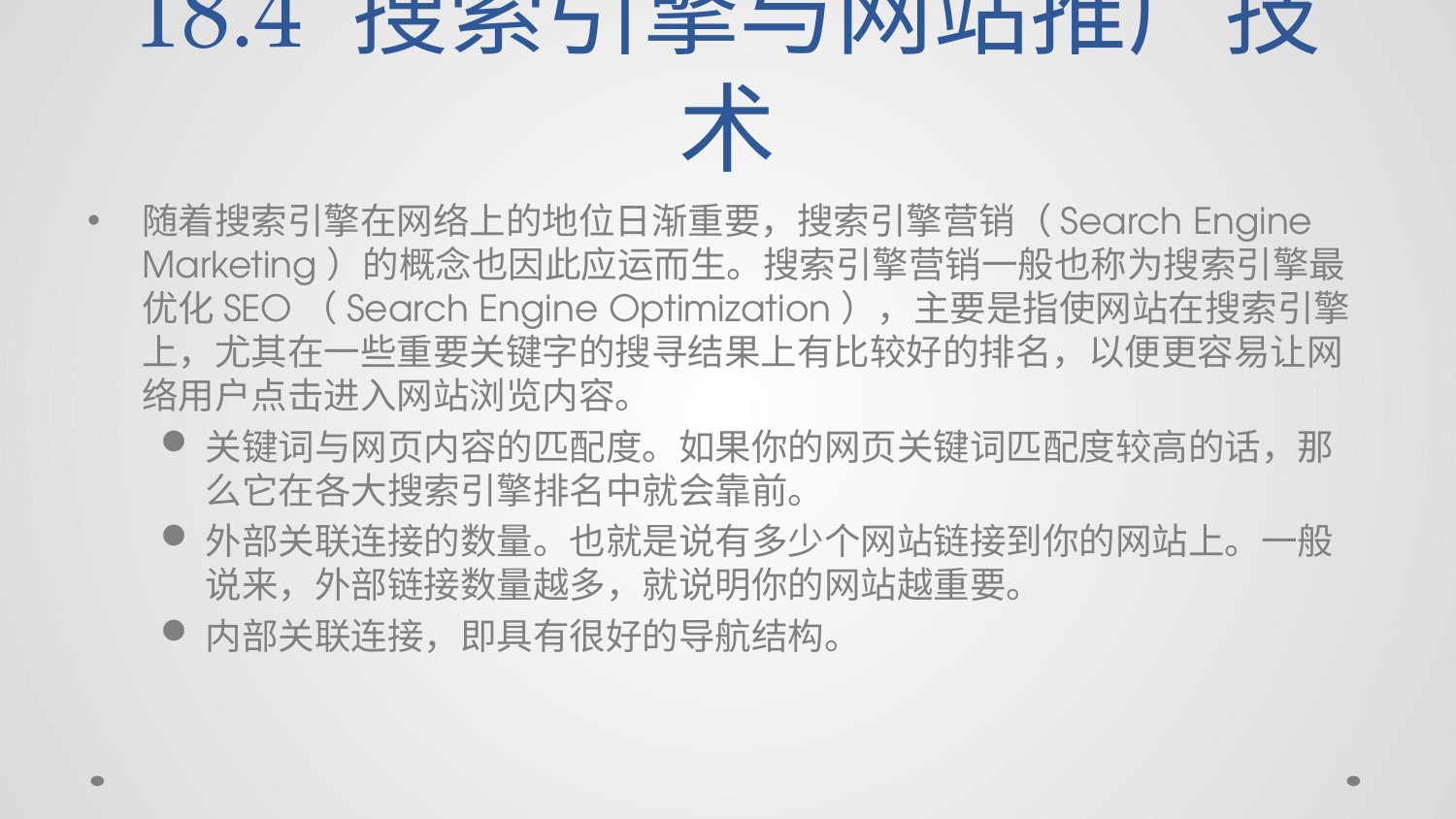

# 18.4 搜索引擎与网站推广技术
随着搜索引擎在网络上的地位日渐重要，搜索引擎营销（Search Engine Marketing）的概念也因此应运而生。搜索引擎营销一般也称为搜索引擎最优化SEO（Search Engine Optimization），主要是指使网站在搜索引擎上，尤其在一些重要关键字的搜寻结果上有比较好的排名，以便更容易让网络用户点击进入网站浏览内容。
关键词与网页内容的匹配度。如果你的网页关键词匹配度较高的话，那么它在各大搜索引擎排名中就会靠前。
外部关联连接的数量。也就是说有多少个网站链接到你的网站上。一般说来，外部链接数量越多，就说明你的网站越重要。
内部关联连接，即具有很好的导航结构。